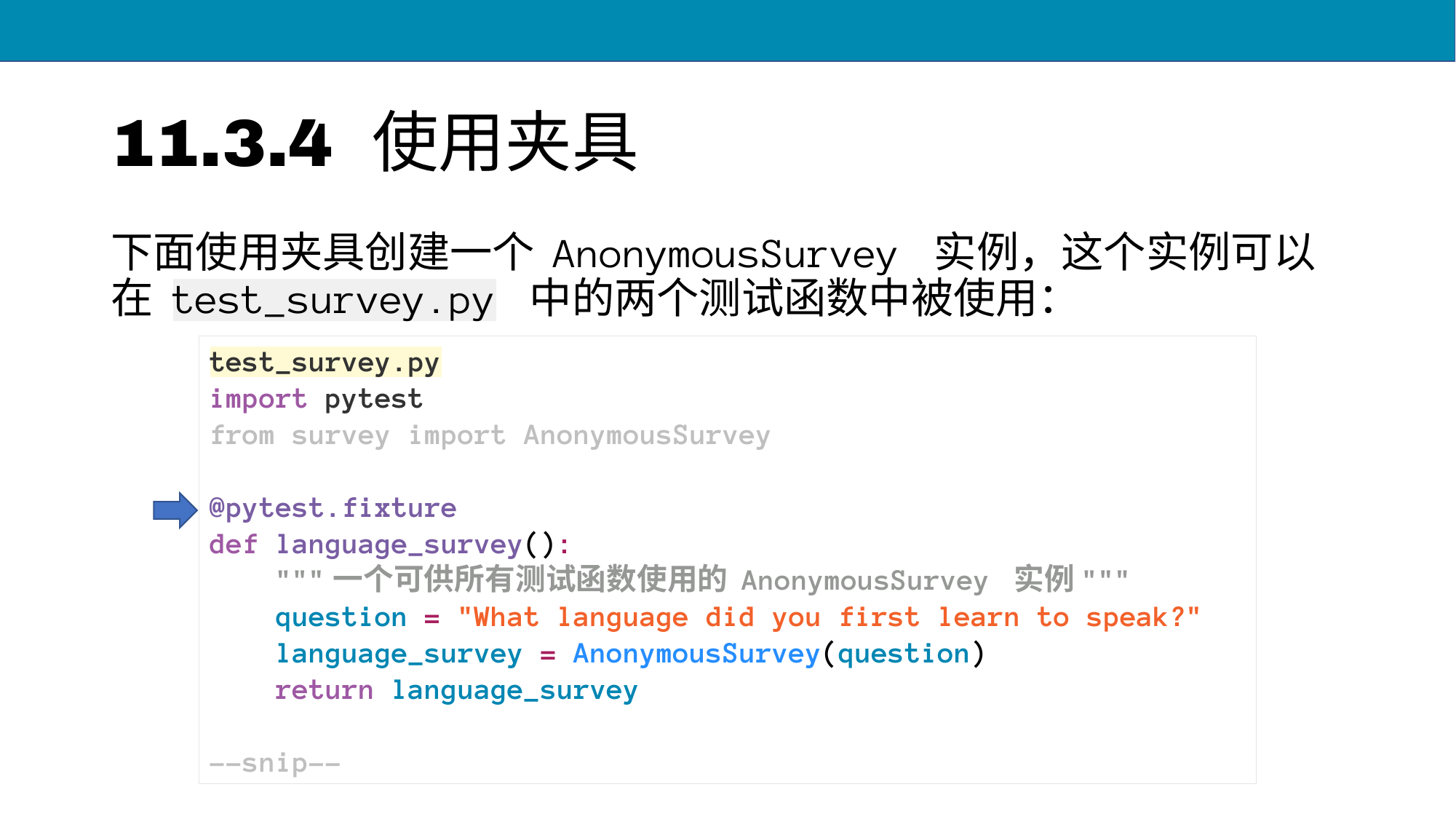

# 11.3.4 使用夹具
下面使用夹具创建一个 AnonymousSurvey 实例，这个实例可以在 test_survey.py 中的两个测试函数中被使用：

test_survey.py
import pytest
from survey import AnonymousSurvey
@pytest.fixture
def language_survey():
    """一个可供所有测试函数使用的 AnonymousSurvey 实例"""
    question = "What language did you first learn to speak?"
    language_survey = AnonymousSurvey(question)
    return language_survey

--snip--